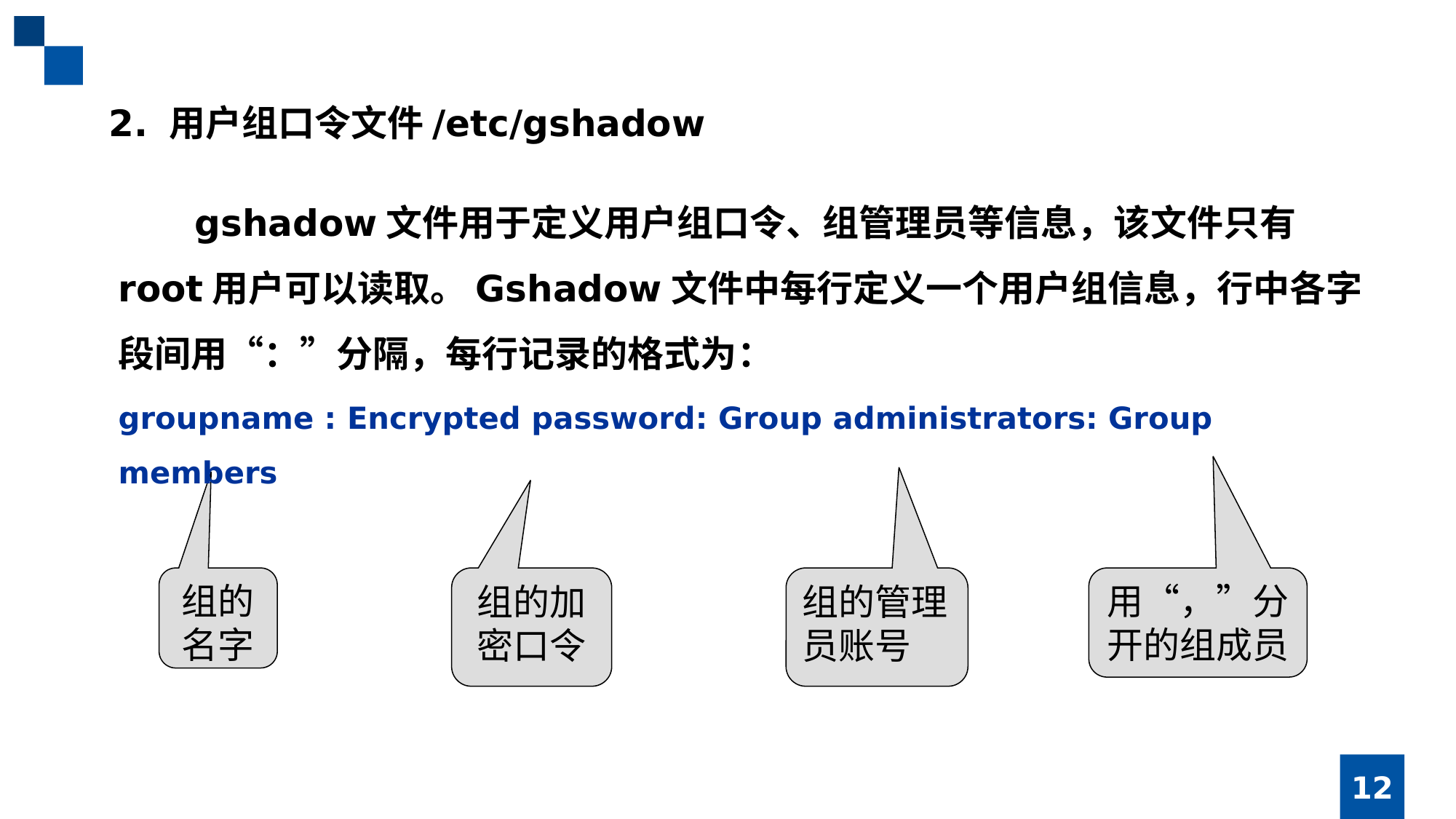

2. 用户组口令文件/etc/gshadow
      gshadow文件用于定义用户组口令、组管理员等信息，该文件只有root用户可以读取。Gshadow文件中每行定义一个用户组信息，行中各字段间用“：”分隔，每行记录的格式为：
groupname : Encrypted password: Group administrators: Group members
组的名字
组的加密口令
组的管理员账号
用“，”分开的组成员
12